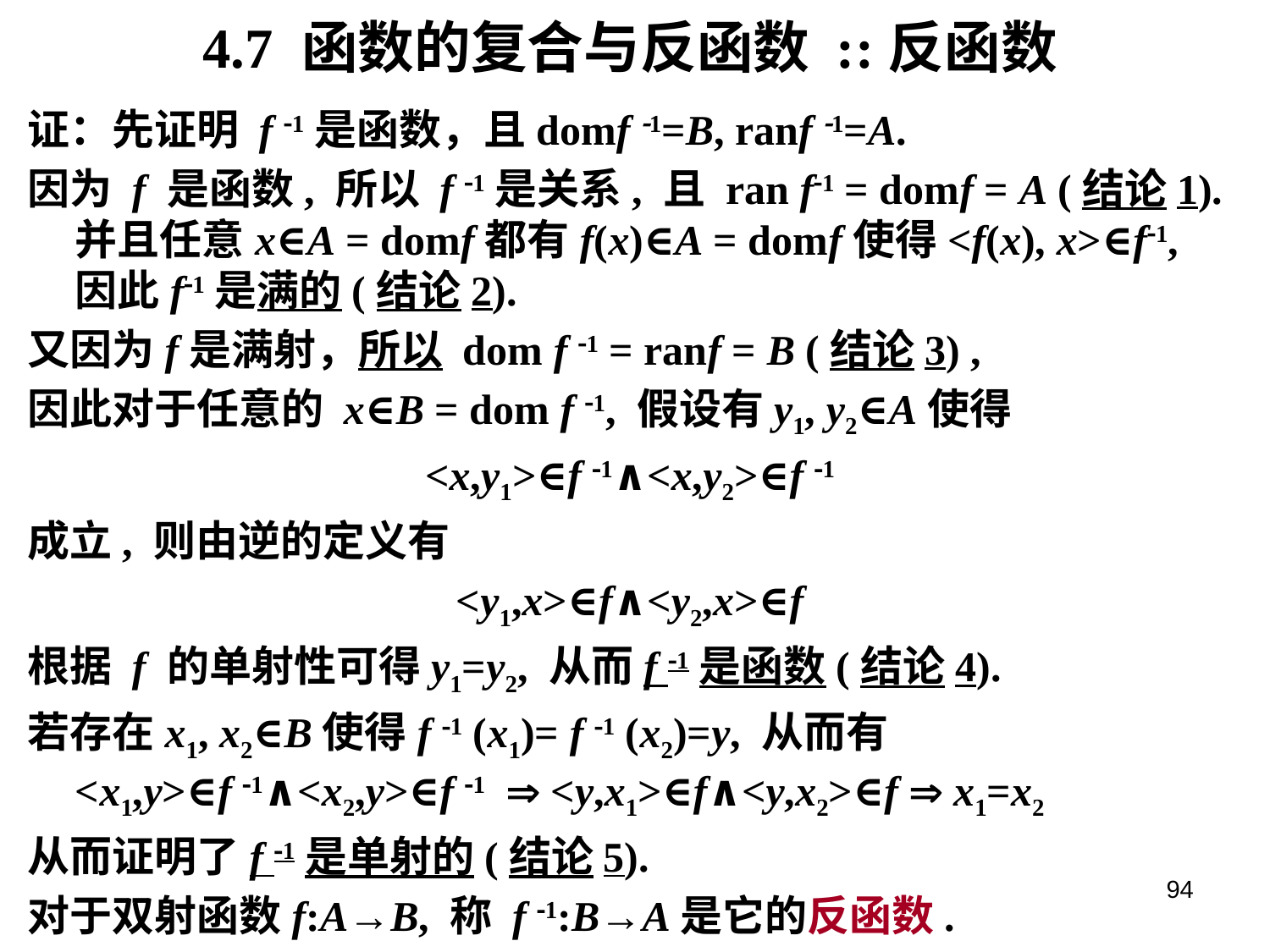

# 4.7 函数的复合与反函数 ::反函数
证：先证明 f −1是函数，且domf −1=B, ranf −1=A.
因为 f 是函数, 所以 f −1是关系, 且 ran f−1 = domf = A (结论1). 并且任意x∈A = domf都有f(x)∈A = domf使得<f(x), x>∈f−1,  因此f−1是满的(结论2).
又因为f是满射，所以 dom f −1 = ranf = B (结论3) ,
因此对于任意的 x∈B = dom f −1, 假设有y1, y2∈A使得
<x,y1>∈f −1∧<x,y2>∈f −1
成立, 则由逆的定义有
<y1,x>∈f∧<y2,x>∈f
根据 f 的单射性可得y1=y2, 从而f −1是函数(结论4).
若存在x1, x2∈B使得f −1 (x1)= f −1 (x2)=y, 从而有
<x1,y>∈f −1∧<x2,y>∈f −1  ⇒ <y,x1>∈f∧<y,x2>∈f ⇒ x1=x2
从而证明了f −1是单射的(结论5).
对于双射函数f:A→B, 称 f −1:B→A是它的反函数.
94